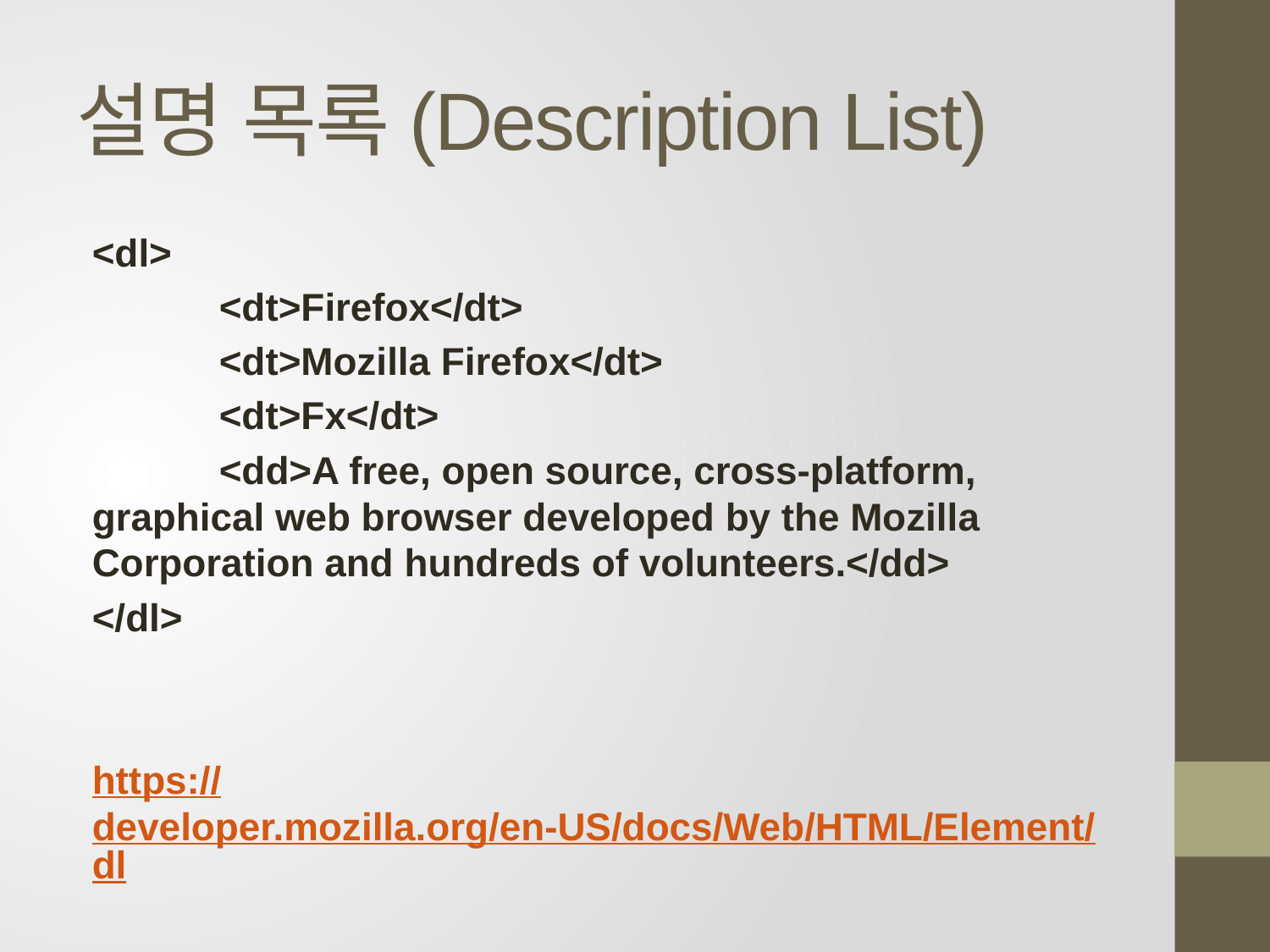

# 설명 목록(Description List)
<dl>
	<dt>Firefox</dt>
	<dt>Mozilla Firefox</dt>
	<dt>Fx</dt>
	<dd>A free, open source, cross-platform, graphical web browser developed by the Mozilla Corporation and hundreds of volunteers.</dd>
</dl>

https://developer.mozilla.org/en-US/docs/Web/HTML/Element/dl